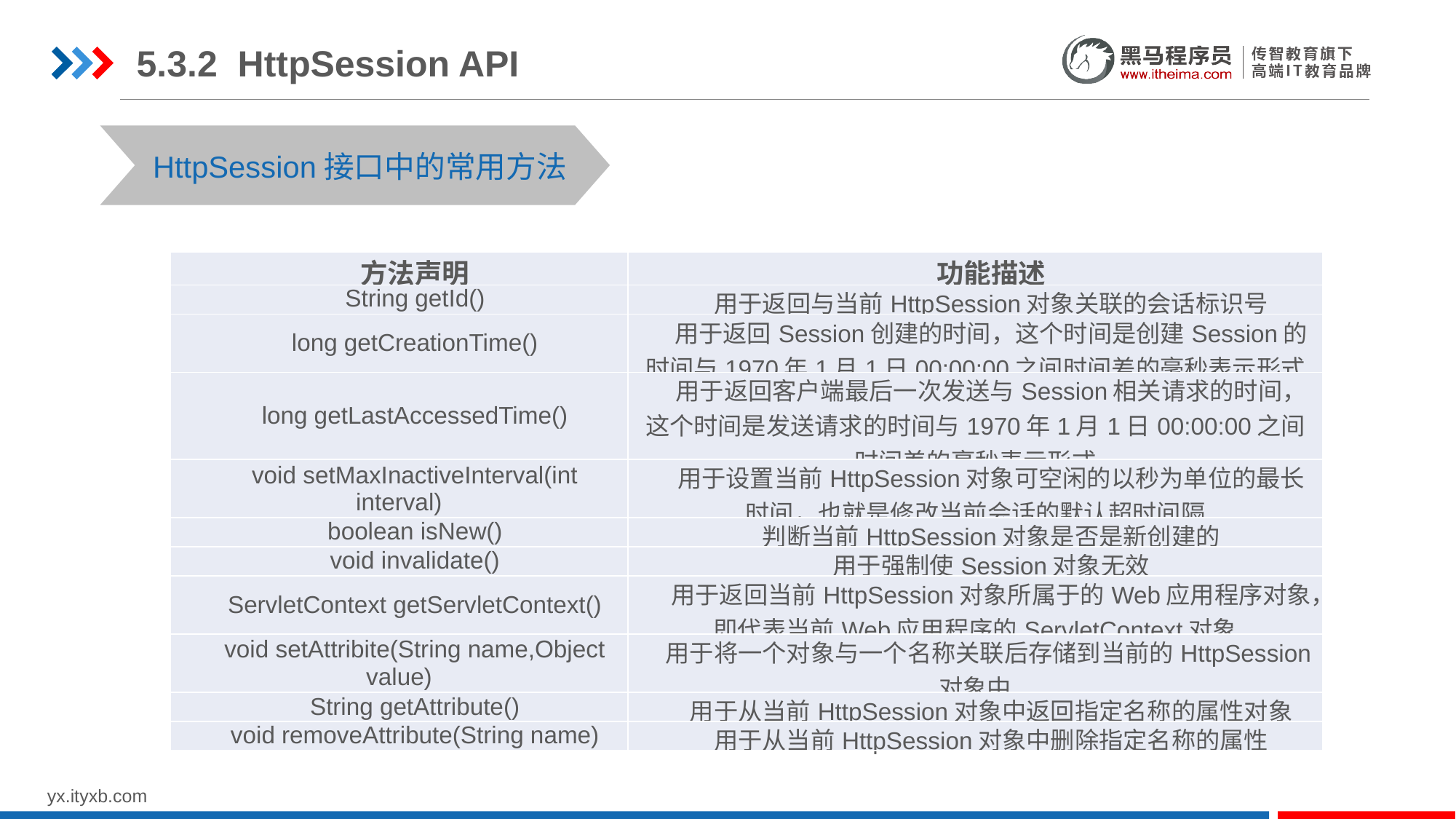

5.3.2  HttpSession API

HttpSession接口中的常用方法
| 方法声明 | 功能描述 |
| --- | --- |
| String getId() | 用于返回与当前HttpSession对象关联的会话标识号 |
| long getCreationTime() | 用于返回Session创建的时间，这个时间是创建Session的时间与1970年1月1日00:00:00之间时间差的毫秒表示形式 |
| long getLastAccessedTime() | 用于返回客户端最后一次发送与Session相关请求的时间，这个时间是发送请求的时间与1970年1月1日00:00:00之间时间差的毫秒表示形式 |
| void setMaxInactiveInterval(int interval) | 用于设置当前HttpSession对象可空闲的以秒为单位的最长时间，也就是修改当前会话的默认超时间隔 |
| boolean isNew() | 判断当前HttpSession对象是否是新创建的 |
| void invalidate() | 用于强制使Session对象无效 |
| ServletContext getServletContext() | 用于返回当前HttpSession对象所属于的Web应用程序对象，即代表当前Web应用程序的ServletContext对象 |
| void setAttribite(String name,Object value) | 用于将一个对象与一个名称关联后存储到当前的HttpSession对象中 |
| String getAttribute() | 用于从当前HttpSession对象中返回指定名称的属性对象 |
| void removeAttribute(String name) | 用于从当前HttpSession对象中删除指定名称的属性 |